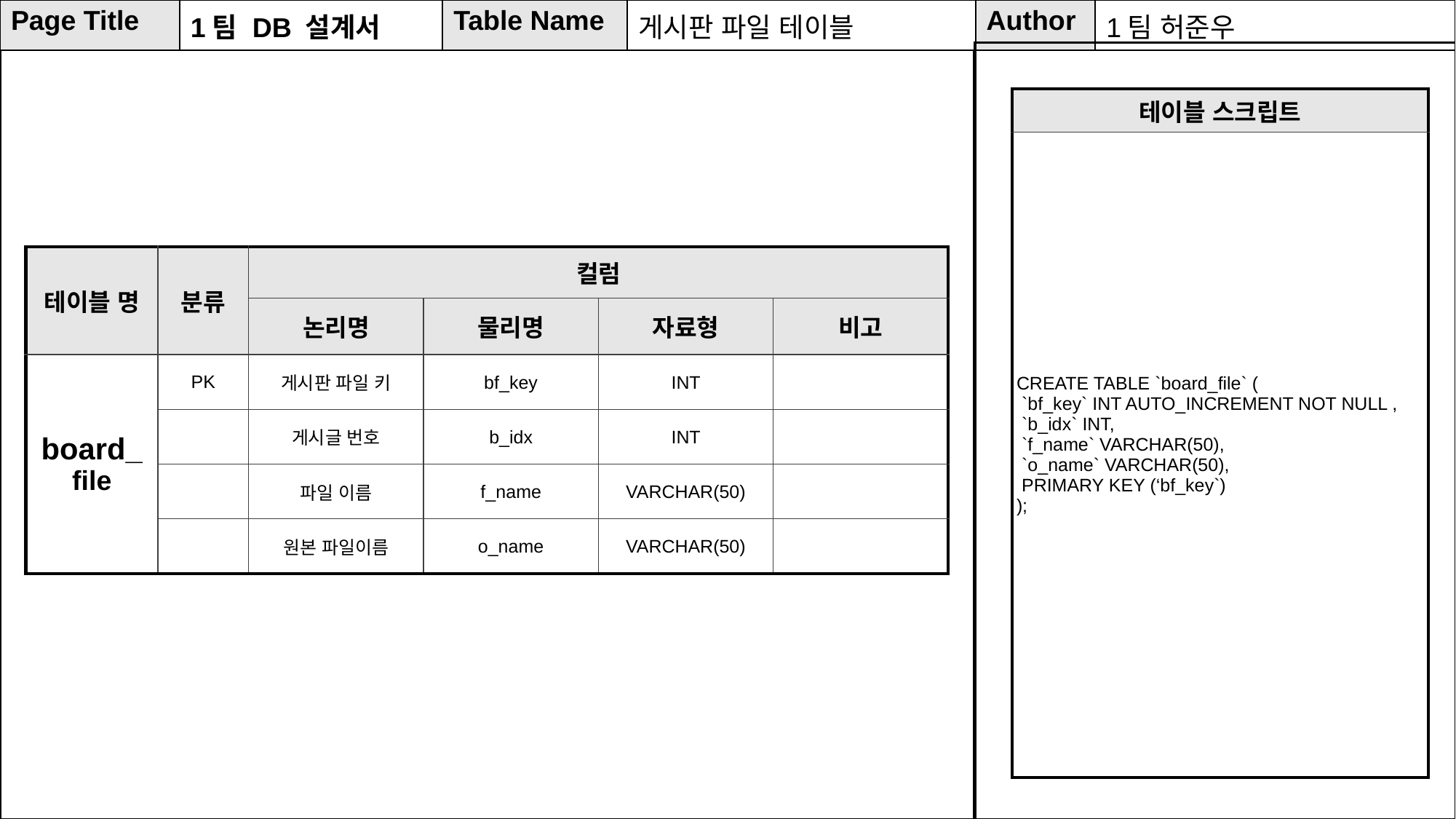

| Page Title | 1팀 DB 설계서 | Table Name | 게시판 파일 테이블 | Author | 1팀 허준우 |
| --- | --- | --- | --- | --- | --- |

테이블 기술서
| 테이블 스크립트 |
| --- |
| CREATE TABLE `board\_file` ( `bf\_key` INT AUTO\_INCREMENT NOT NULL , `b\_idx` INT, `f\_name` VARCHAR(50), `o\_name` VARCHAR(50), PRIMARY KEY (‘bf\_key`) ); |
| 테이블 명 | 분류 | 컬럼 |  |  |  |
| --- | --- | --- | --- | --- | --- |
|  |  | 논리명 | 물리명 | 자료형 | 비고 |
| board\_ file | PK | 게시판 파일 키 | bf\_key | INT |  |
|  |  | 게시글 번호 | b\_idx | INT |  |
|  |  | 파일 이름 | f\_name | VARCHAR(50) |  |
|  |  | 원본 파일이름 | o\_name | VARCHAR(50) |  |